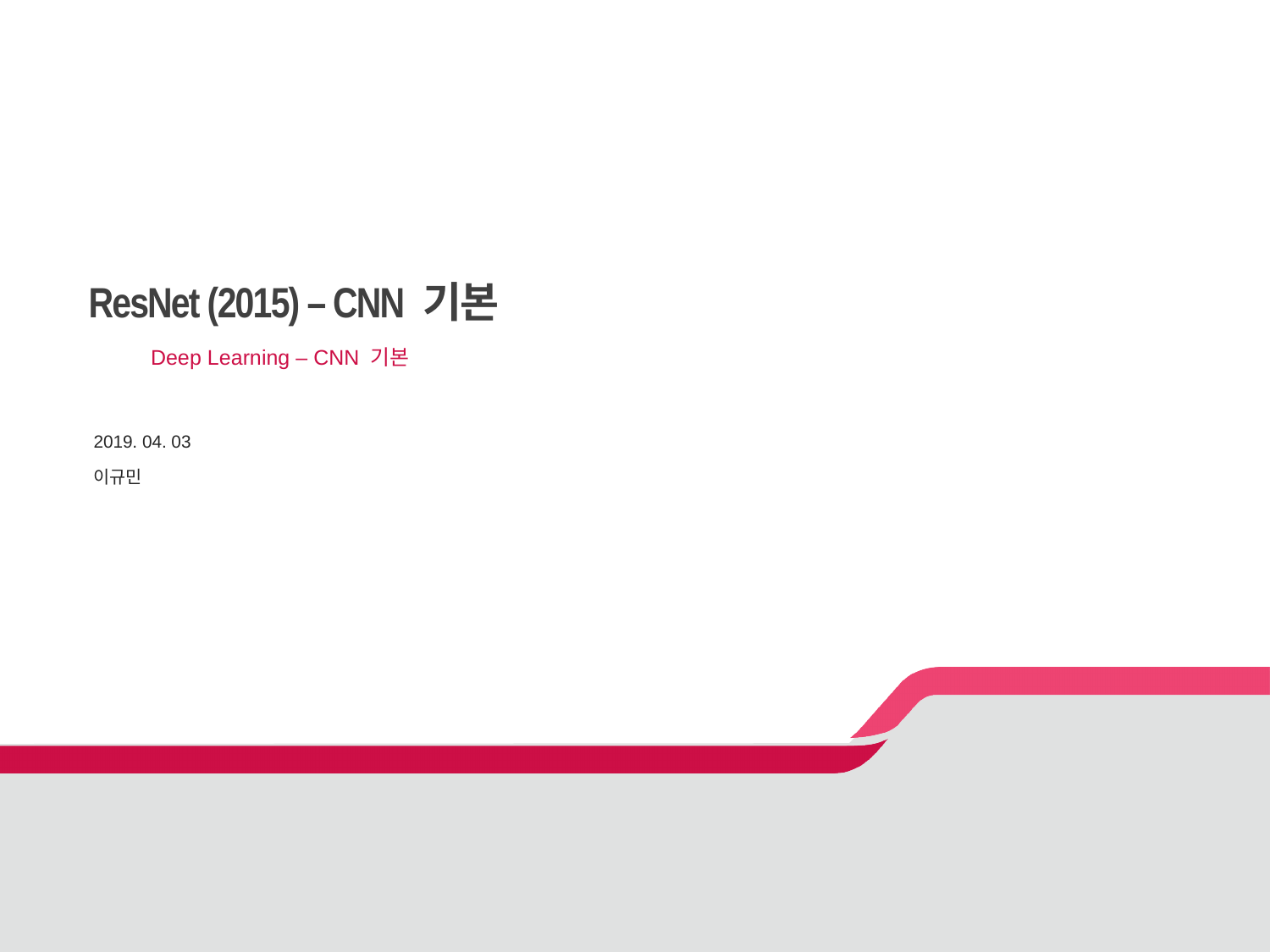

# ResNet (2015) – CNN 기본
2019. 04. 03
이규민